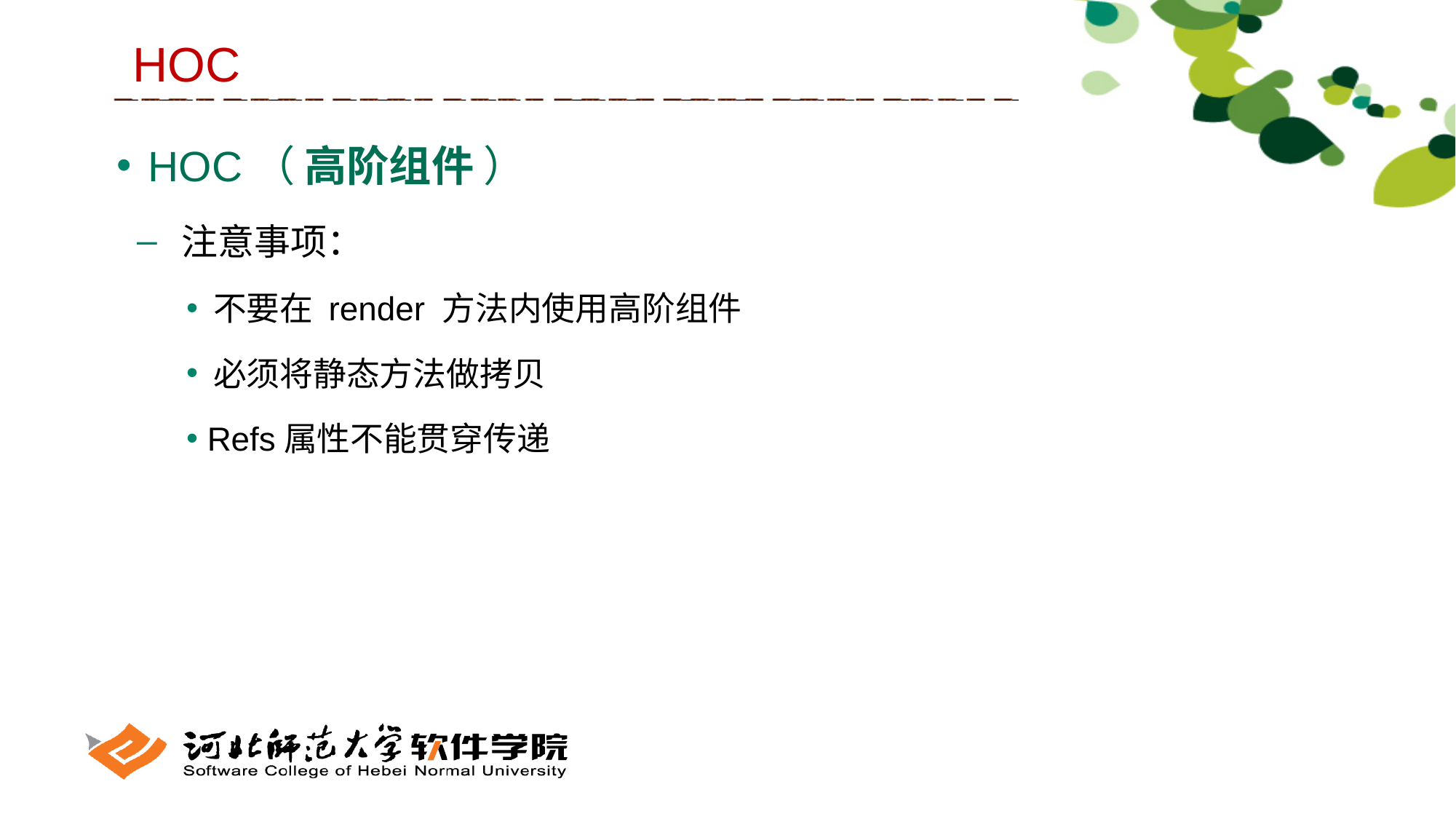

HOC
 HOC（ 高阶组件 ）
 注意事项：
 不要在 render 方法内使用高阶组件
 必须将静态方法做拷贝
 Refs属性不能贯穿传递